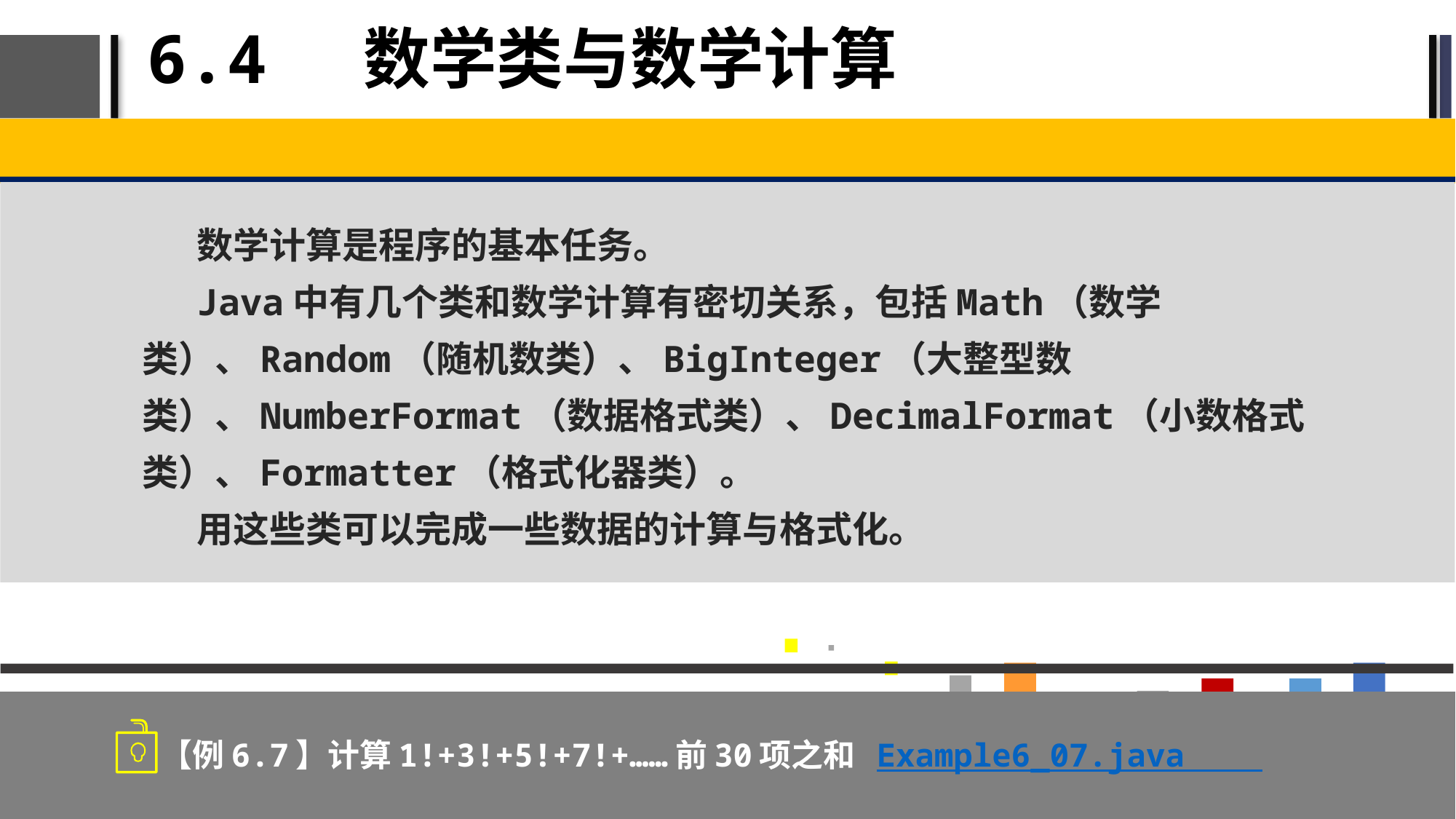

# 6.4  数学类与数学计算

数学计算是程序的基本任务。
Java中有几个类和数学计算有密切关系，包括Math（数学类）、Random（随机数类）、BigInteger（大整型数类）、NumberFormat（数据格式类）、DecimalFormat（小数格式类）、Formatter（格式化器类）。
用这些类可以完成一些数据的计算与格式化。

【例6.7】计算1!+3!+5!+7!+……前30项之和  Example6_07.java